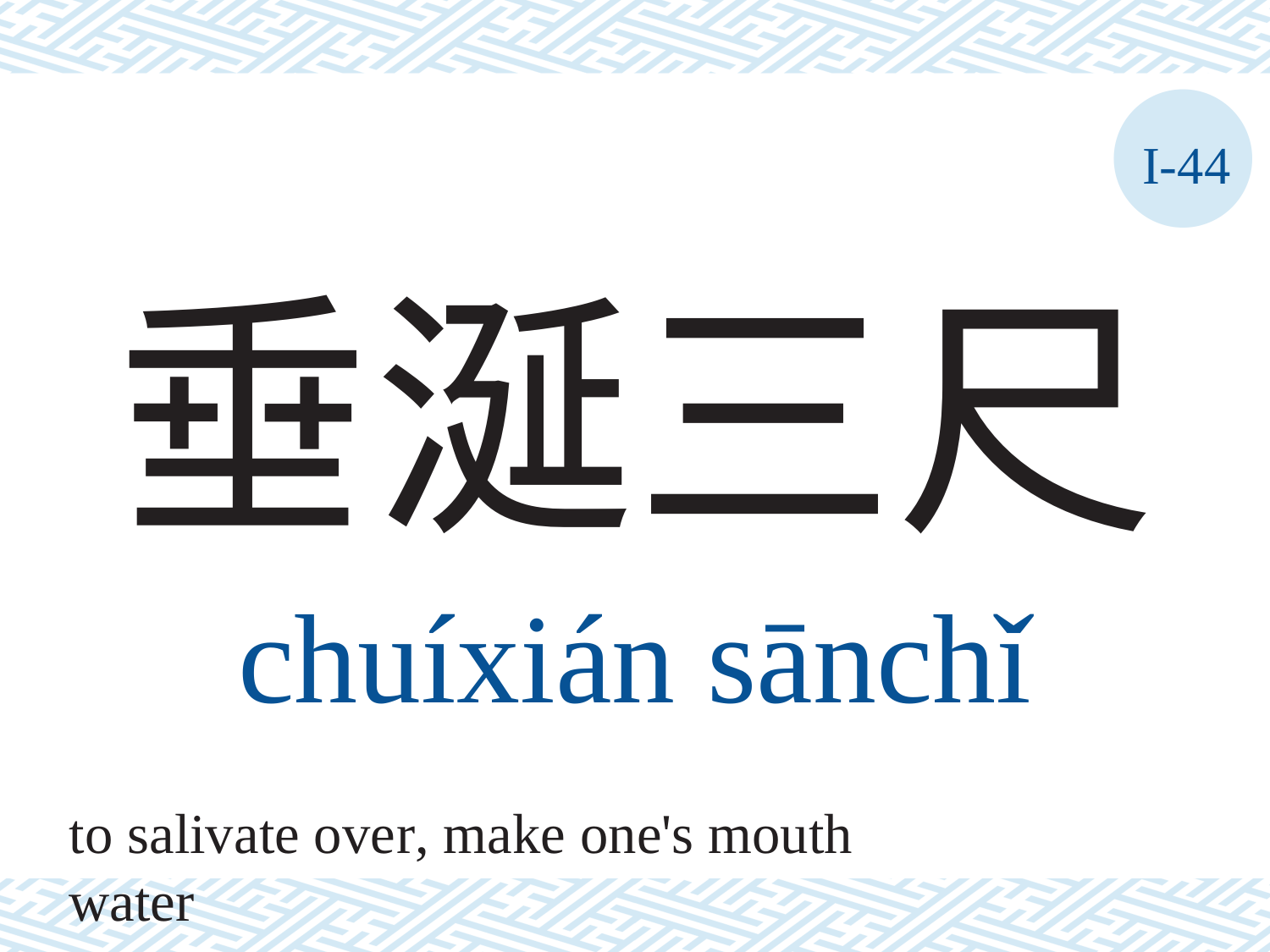

I-44
# 垂涎三尺
chuíxián	sānchǐ
to salivate over, make one's mouth water